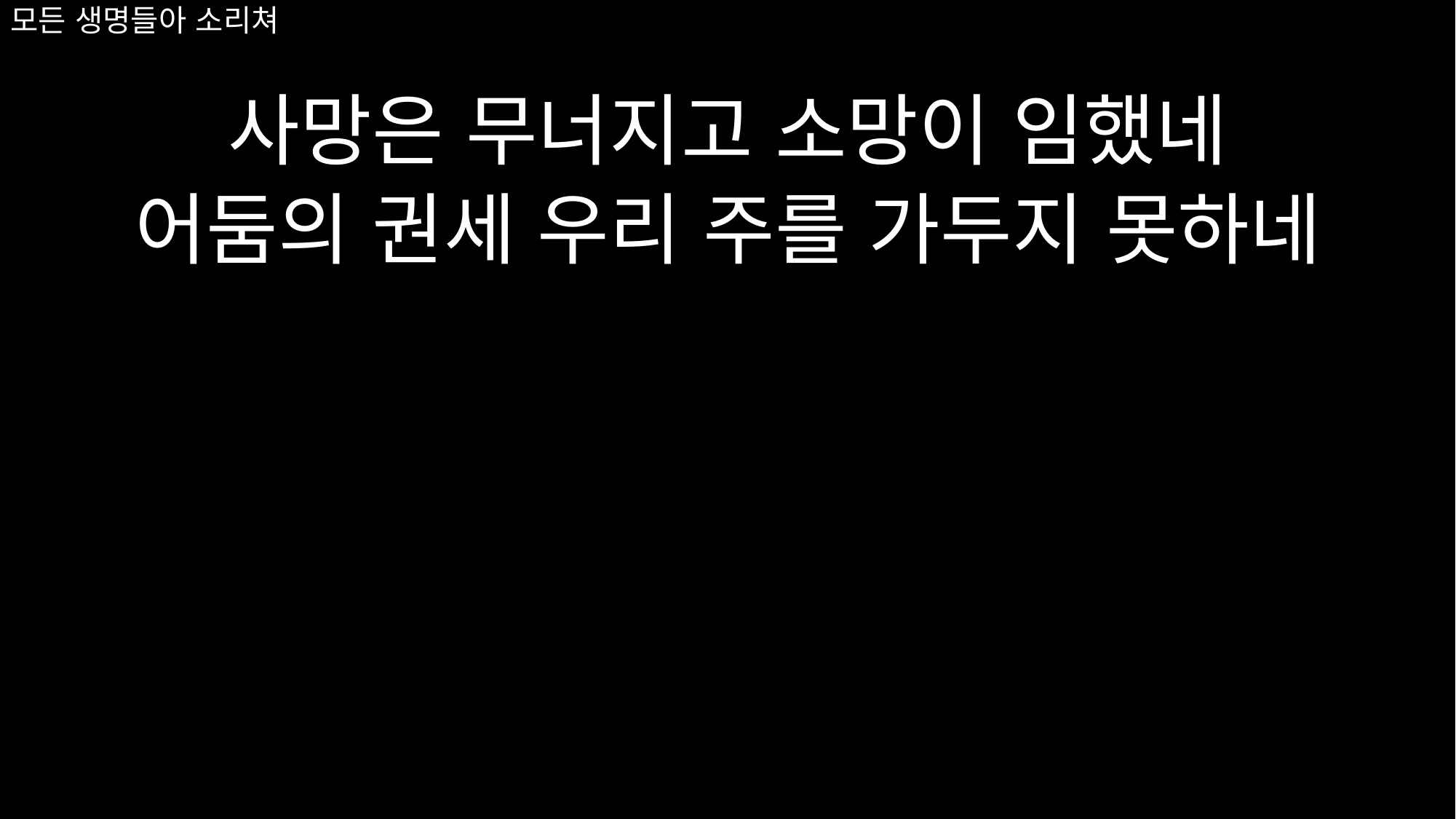

사망은 무너지고 소망이 임했네
어둠의 권세 우리 주를 가두지 못하네

# 모든 생명들아 소리쳐